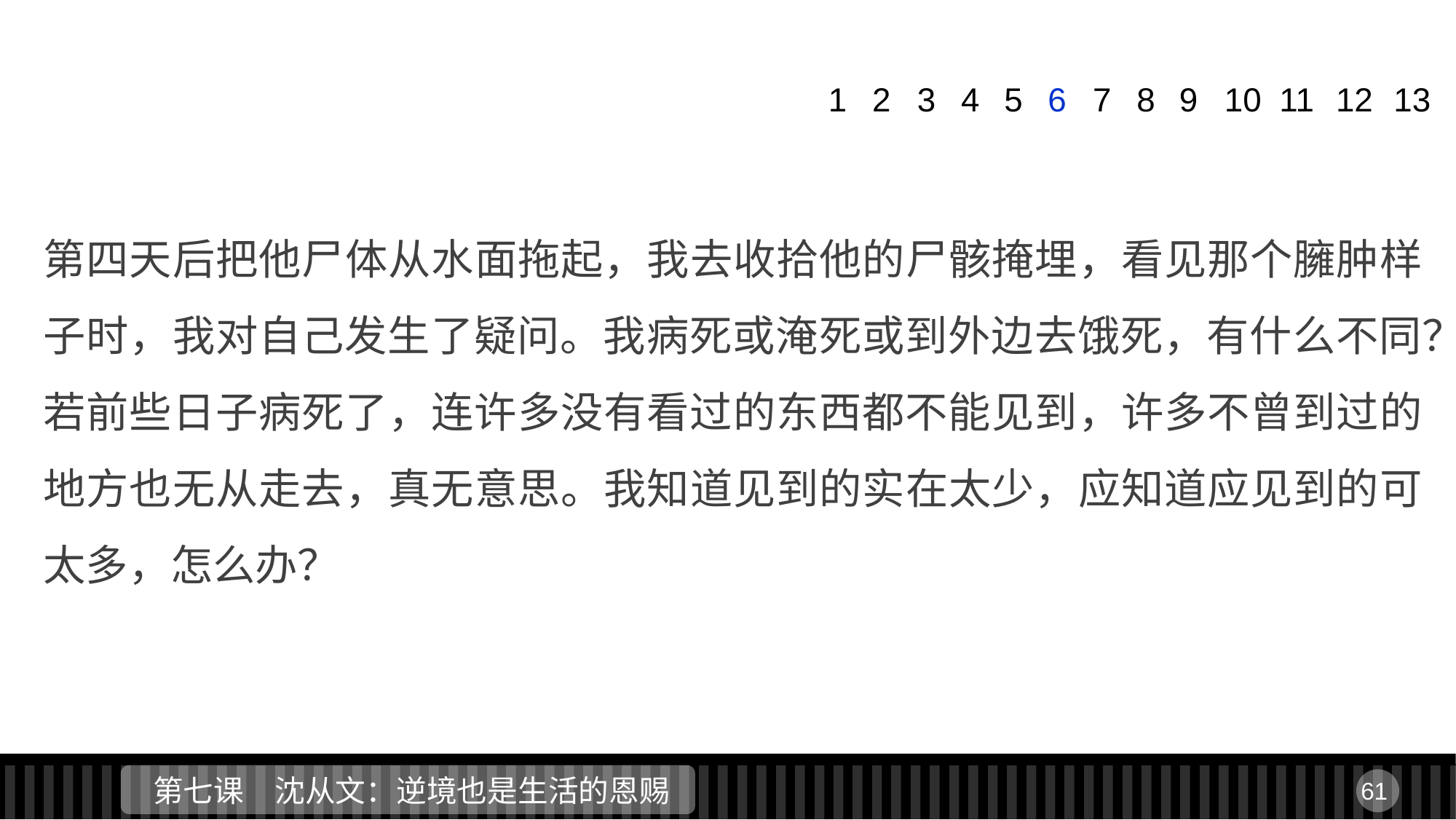

1
2
3
4
5
6
7
8
9
11
12
13
10
第四天后把他尸体从水面拖起，我去收拾他的尸骸掩埋，看见那个臃肿样子时，我对自己发生了疑问。我病死或淹死或到外边去饿死，有什么不同？若前些日子病死了，连许多没有看过的东西都不能见到，许多不曾到过的地方也无从走去，真无意思。我知道见到的实在太少，应知道应见到的可太多，怎么办？